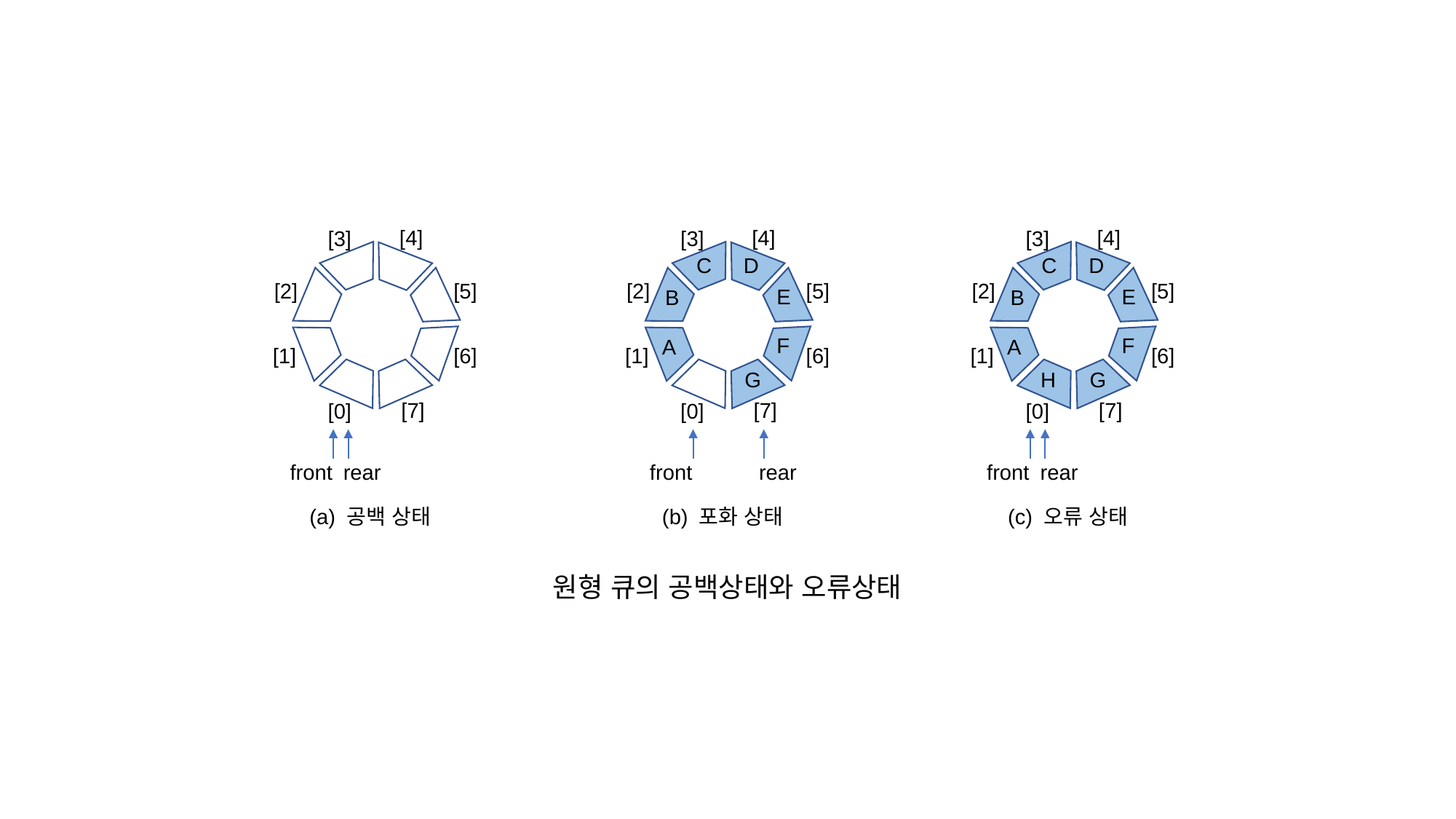

[4]
[4]
[4]
[3]
[3]
[3]
C
D
C
D

[5]
[5]
[5]
[2]
[2]
[2]
E
E
B
B

F
F
A
A

[6]
[6]
[6]
[1]
[1]
[1]
G
H
G

[7]
[7]
[7]
[0]
[0]
[0]
rear
rear
rear
front
front
front
(a) 공백 상태
(b) 포화 상태
(c) 오류 상태
원형 큐의 공백상태와 오류상태